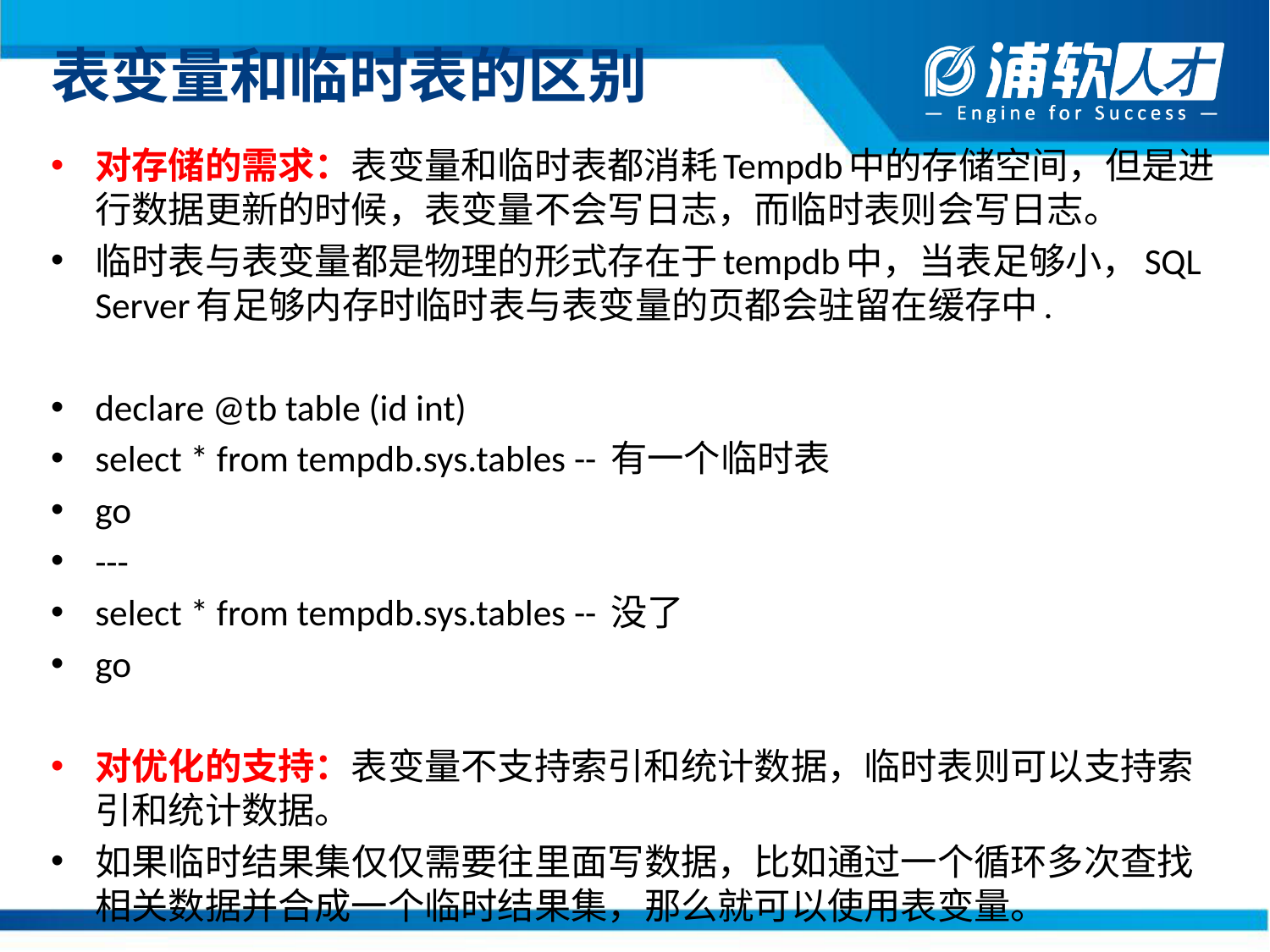

# 表变量和临时表的区别
对存储的需求：表变量和临时表都消耗Tempdb中的存储空间，但是进行数据更新的时候，表变量不会写日志，而临时表则会写日志。
临时表与表变量都是物理的形式存在于tempdb中，当表足够小，SQL Server有足够内存时临时表与表变量的页都会驻留在缓存中.

declare @tb table (id int)
select * from tempdb.sys.tables -- 有一个临时表
go
---
select * from tempdb.sys.tables -- 没了
go

对优化的支持：表变量不支持索引和统计数据，临时表则可以支持索引和统计数据。
如果临时结果集仅仅需要往里面写数据，比如通过一个循环多次查找相关数据并合成一个临时结果集，那么就可以使用表变量。